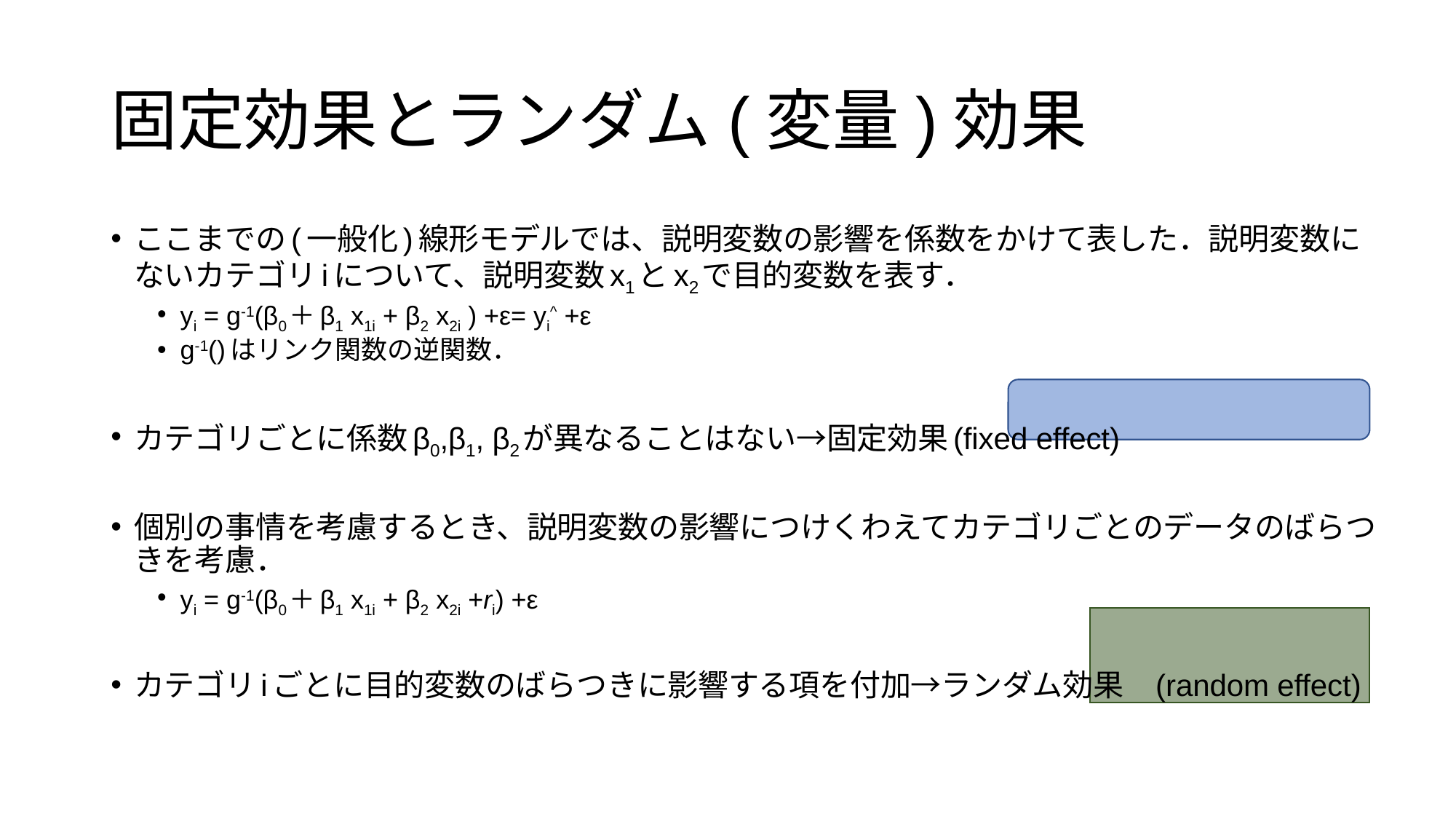

# 固定効果とランダム(変量)効果
ここまでの(一般化)線形モデルでは、説明変数の影響を係数をかけて表した．説明変数にないカテゴリiについて、説明変数x1とx2で目的変数を表す．
yi = g-1(β0＋β1 x1i + β2 x2i ) +ε= yi^ +ε
g-1()はリンク関数の逆関数．

カテゴリごとに係数β0,β1, β2が異なることはない→固定効果(fixed effect)

個別の事情を考慮するとき、説明変数の影響につけくわえてカテゴリごとのデータのばらつきを考慮．
yi = g-1(β0＋β1 x1i + β2 x2i +ri) +ε

カテゴリiごとに目的変数のばらつきに影響する項を付加→ランダム効果									(random effect)